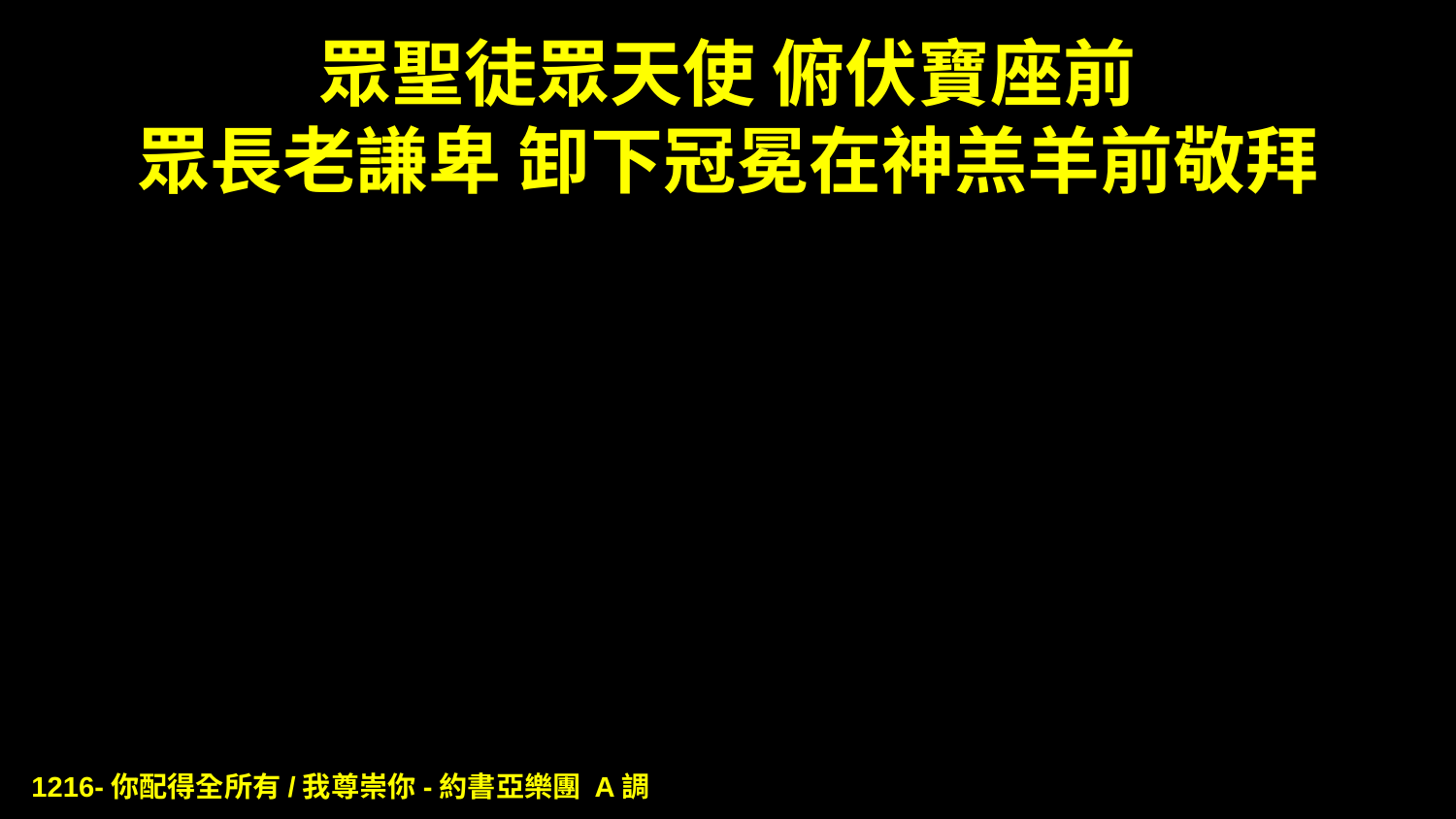

# 眾聖徒眾天使 俯伏寶座前 眾長老謙卑 卸下冠冕在神羔羊前敬拜
1216-你配得全所有/我尊崇你-約書亞樂團 A調